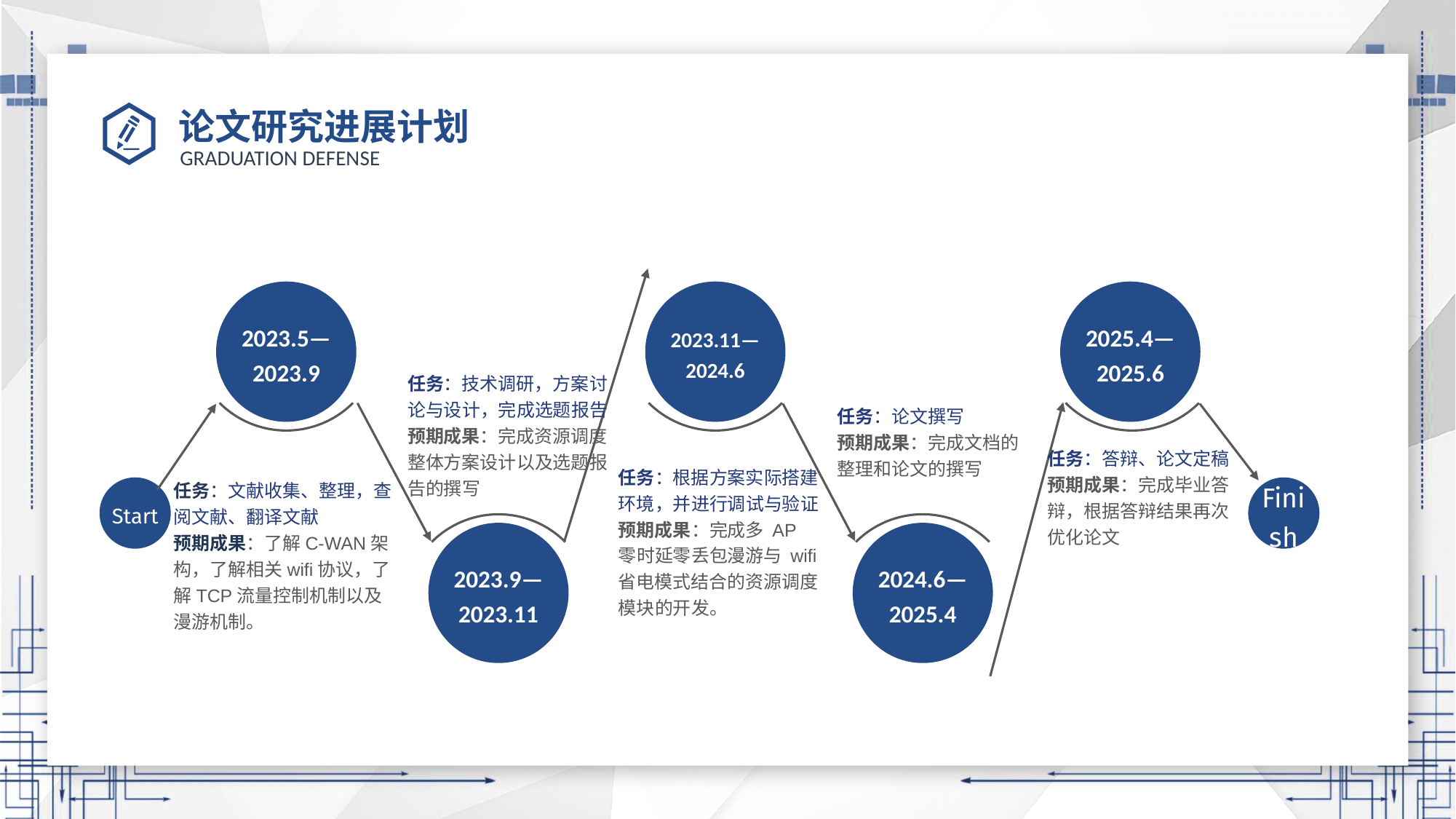

# 论文研究进展计划

2023.5—2023.9
2023.11—2024.6
2025.4—2025.6
任务：技术调研，方案讨 论与设计，完成选题报告
预期成果：完成资源调度整体方案设计以及选题报告的撰写
任务：论文撰写
预期成果：完成文档的整理和论文的撰写
任务：答辩、论文定稿
预期成果：完成毕业答辩，根据答辩结果再次优化论文
任务：根据方案实际搭建环境，并进行调试与验证
预期成果：完成多 AP 零时延零丢包漫游与 wifi 省电模式结合的资源调度模块的开发。
任务：文献收集、整理，查阅文献、翻译文献
预期成果：了解C-WAN架构，了解相关wifi协议，了解TCP流量控制机制以及漫游机制。
Start
Finish

2023.9—2023.11
2024.6—2025.4